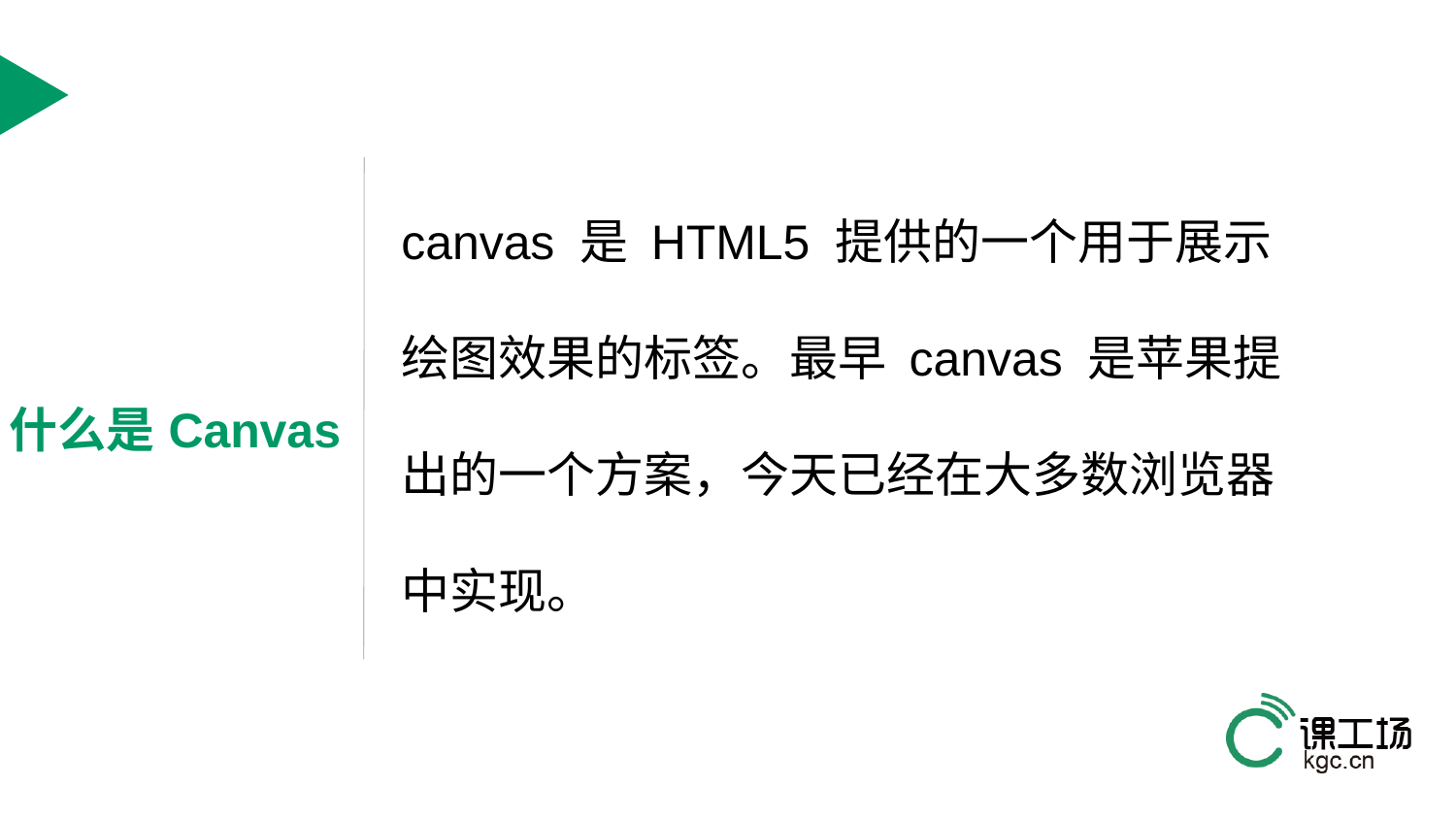

canvas 是 HTML5 提供的一个用于展示绘图效果的标签。最早 canvas 是苹果提出的一个方案，今天已经在大多数浏览器中实现。
什么是Canvas